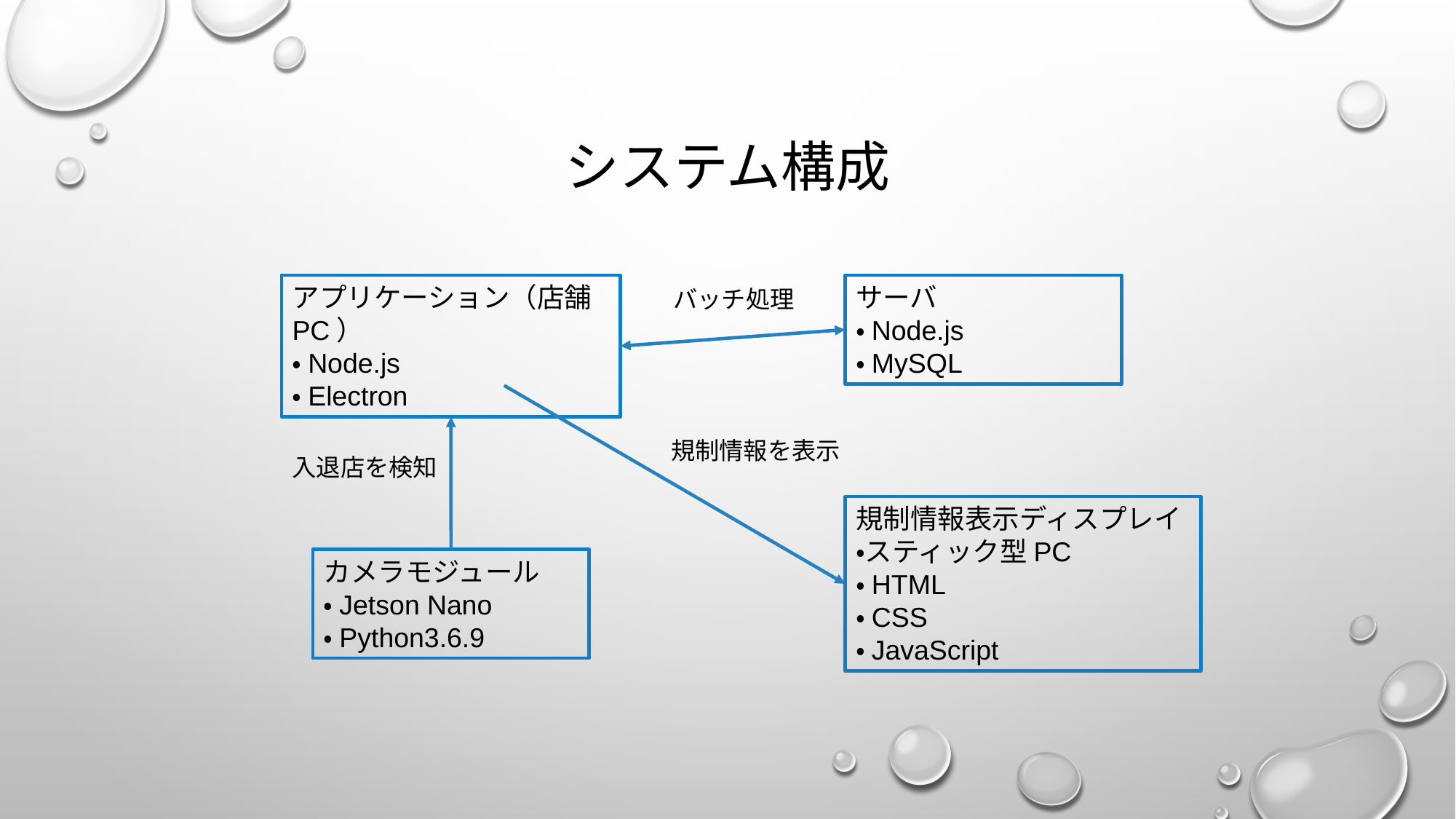

# システム構成
アプリケーション（店舗PC）
・Node.js
・Electron
サーバ
・Node.js
・MySQL
バッチ処理
規制情報を表示
入退店を検知
規制情報表示ディスプレイ
・スティック型PC
・HTML
・CSS
・JavaScript
カメラモジュール
・Jetson Nano
・Python3.6.9